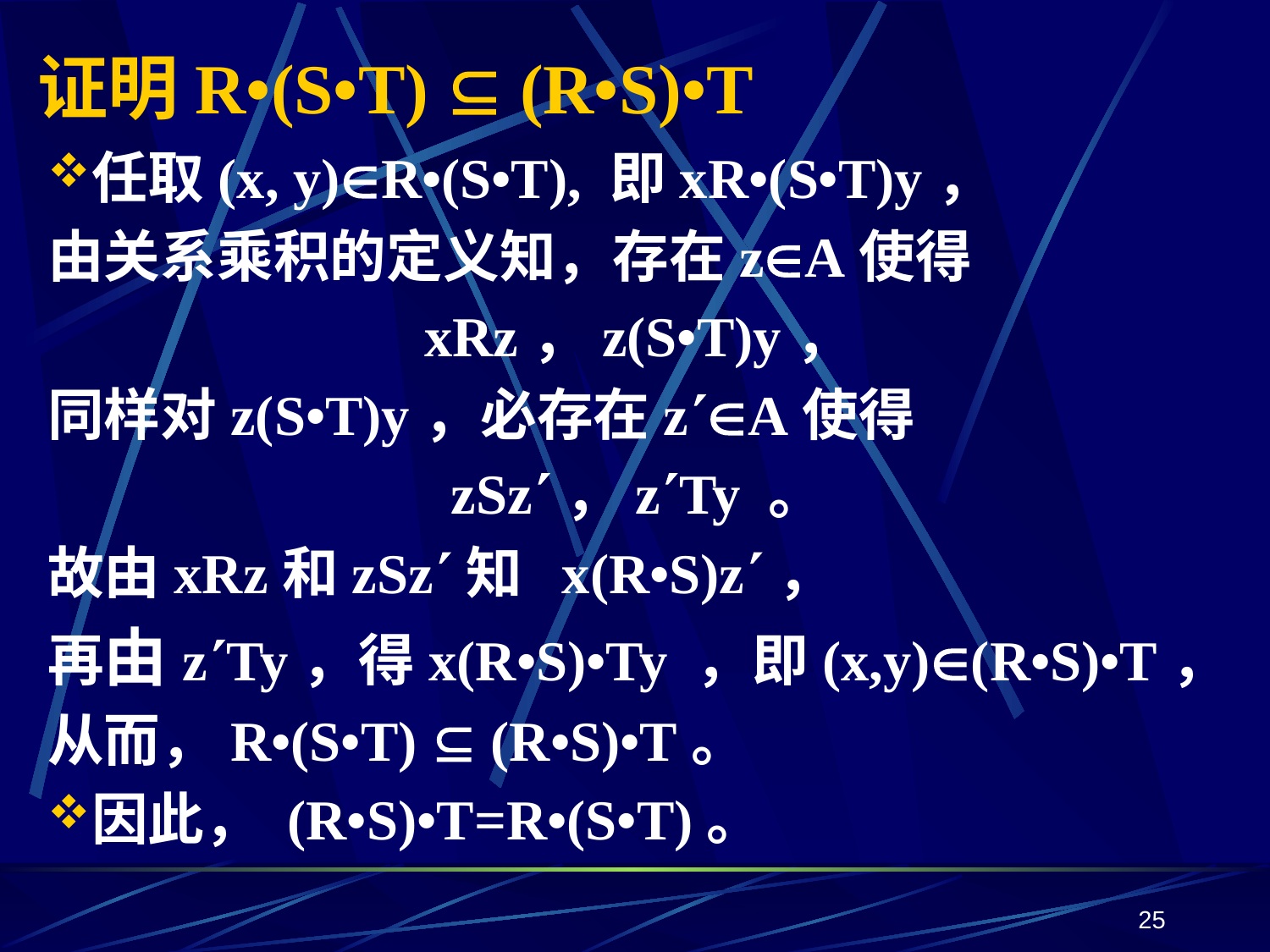

# 证明R•(S•T) ⊆ (R•S)•T
任取(x, y)∈R•(S•T), 即xR•(S•T)y，
由关系乘积的定义知，存在z∈A使得
xRz，z(S•T)y，
同样对z(S•T)y，必存在z′∈A使得
zSz′，z′Ty 。
故由xRz和zSz′知  x(R•S)z′，
再由z′Ty，得x(R•S)•Ty ，即(x,y)∈(R•S)•T，
从而，R•(S•T) ⊆ (R•S)•T。
因此， (R•S)•T=R•(S•T)。
25